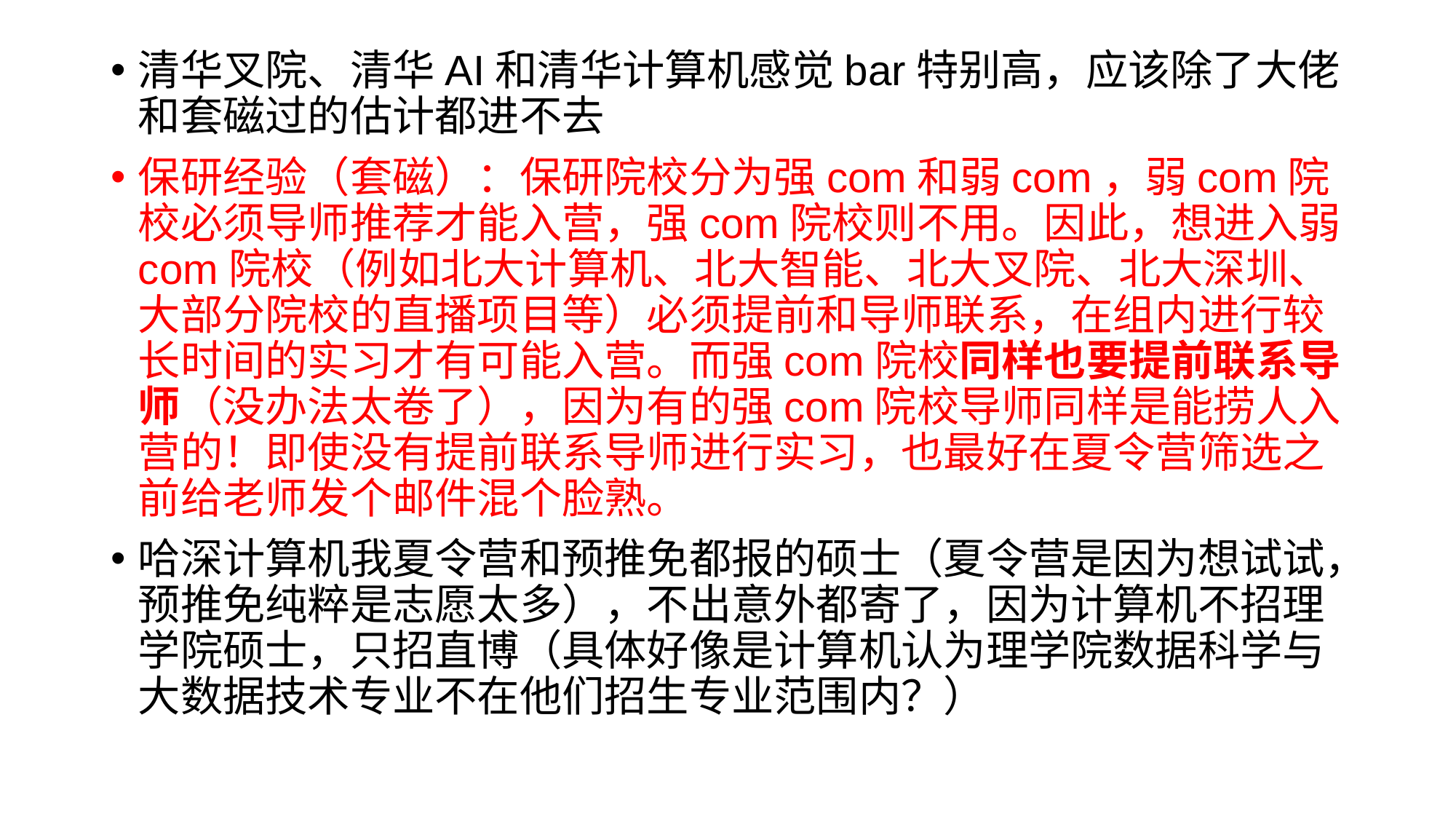

清华叉院、清华AI和清华计算机感觉bar特别高，应该除了大佬和套磁过的估计都进不去
保研经验（套磁）：保研院校分为强com和弱com，弱com院校必须导师推荐才能入营，强com院校则不用。因此，想进入弱com院校（例如北大计算机、北大智能、北大叉院、北大深圳、大部分院校的直播项目等）必须提前和导师联系，在组内进行较长时间的实习才有可能入营。而强com院校同样也要提前联系导师（没办法太卷了），因为有的强com院校导师同样是能捞人入营的！即使没有提前联系导师进行实习，也最好在夏令营筛选之前给老师发个邮件混个脸熟。
哈深计算机我夏令营和预推免都报的硕士（夏令营是因为想试试，预推免纯粹是志愿太多），不出意外都寄了，因为计算机不招理学院硕士，只招直博（具体好像是计算机认为理学院数据科学与大数据技术专业不在他们招生专业范围内？）